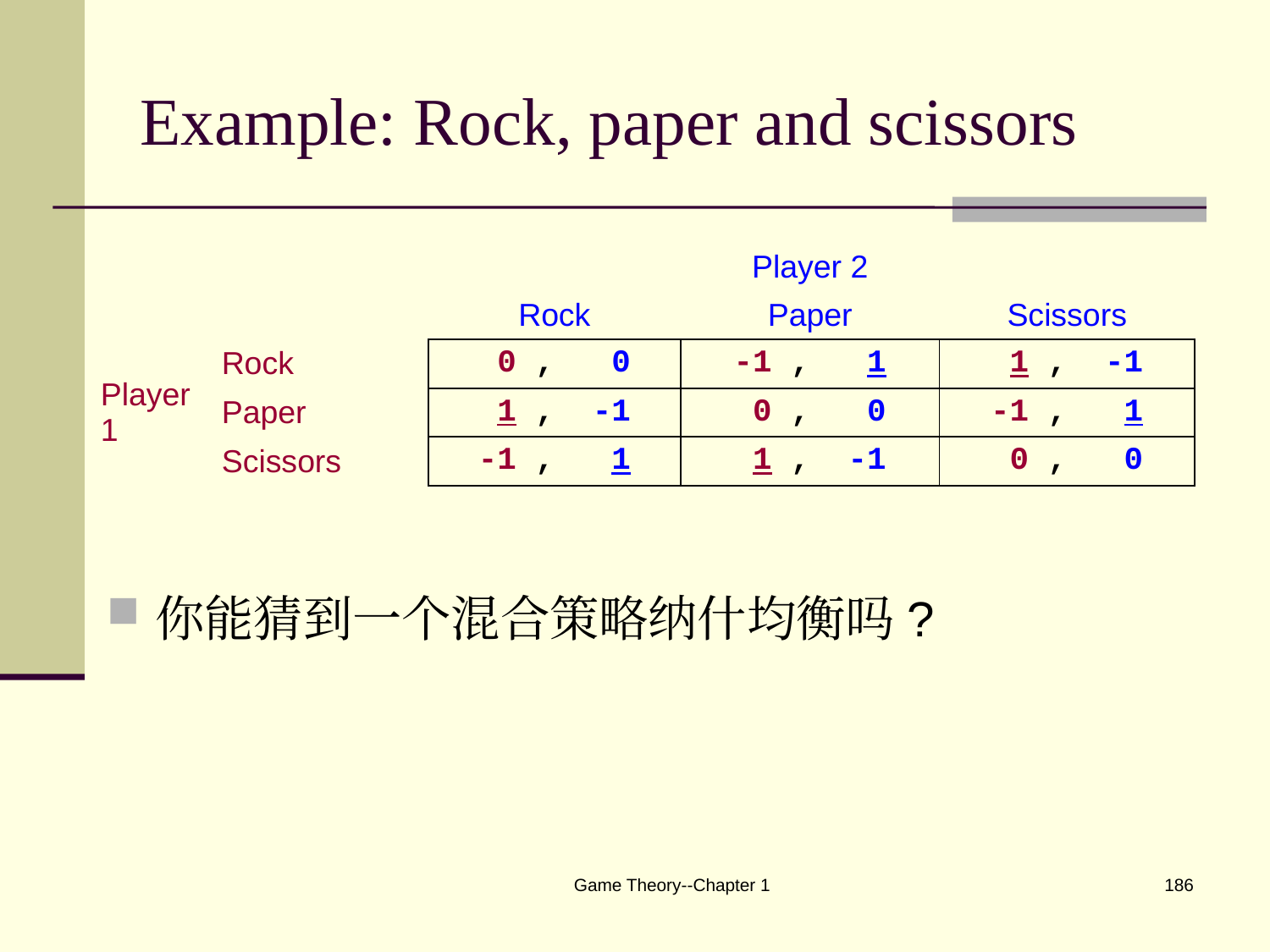

# Example: Rock, paper and scissors
|  |  |  | Player 2 |  |
| --- | --- | --- | --- | --- |
|  |  | Rock | Paper | Scissors |
| Player 1 | Rock | 0 , 0 | -1 , 1 | 1 , -1 |
|  | Paper | 1 , -1 | 0 , 0 | -1 , 1 |
|  | Scissors | -1 , 1 | 1 , -1 | 0 , 0 |
你能猜到一个混合策略纳什均衡吗?
Game Theory--Chapter 1
186